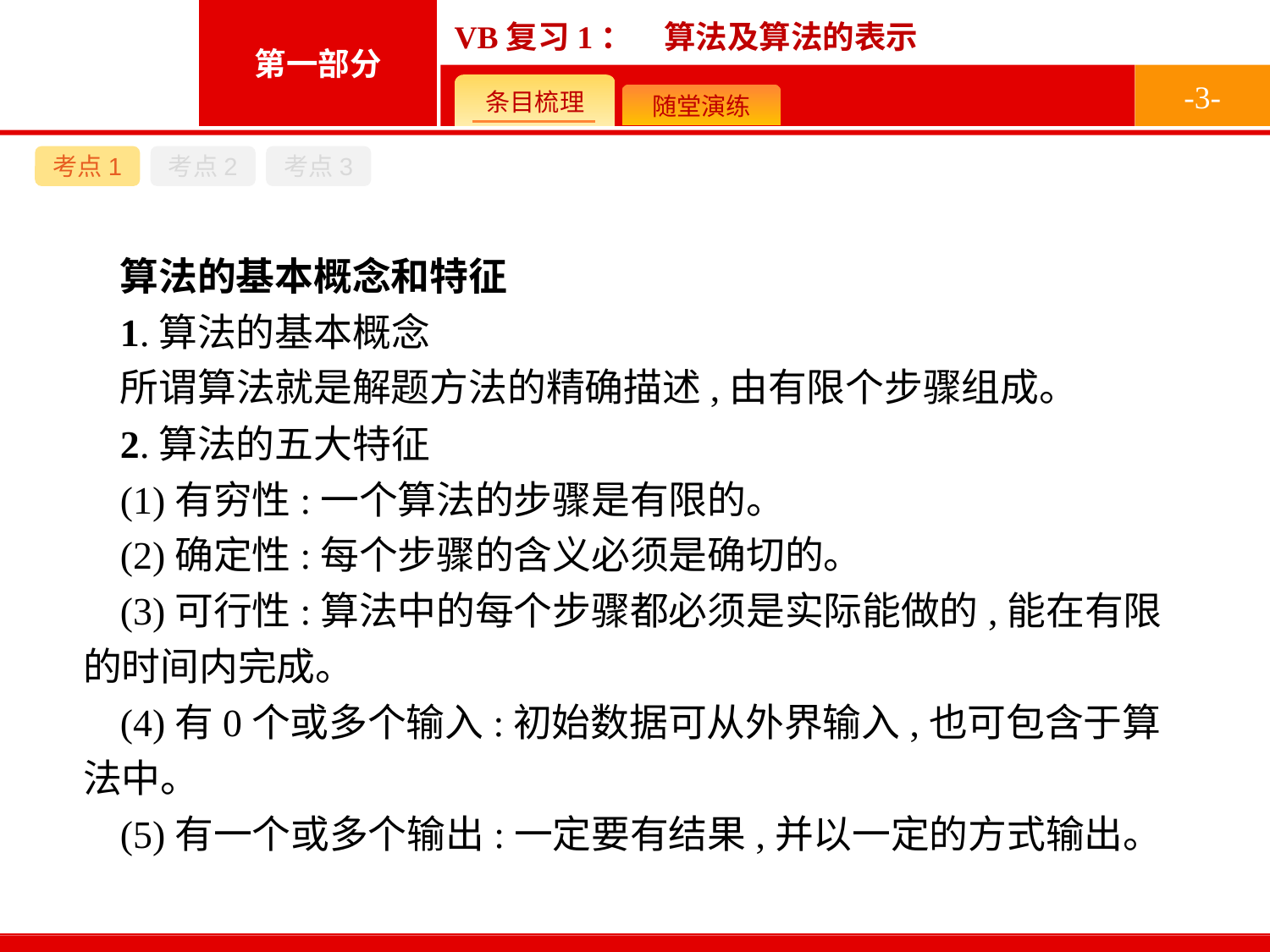

-3-
考点1
考点2
考点3
算法的基本概念和特征
1.算法的基本概念
所谓算法就是解题方法的精确描述,由有限个步骤组成。
2.算法的五大特征
(1)有穷性:一个算法的步骤是有限的。
(2)确定性:每个步骤的含义必须是确切的。
(3)可行性:算法中的每个步骤都必须是实际能做的,能在有限的时间内完成。
(4)有0个或多个输入:初始数据可从外界输入,也可包含于算法中。
(5)有一个或多个输出:一定要有结果,并以一定的方式输出。